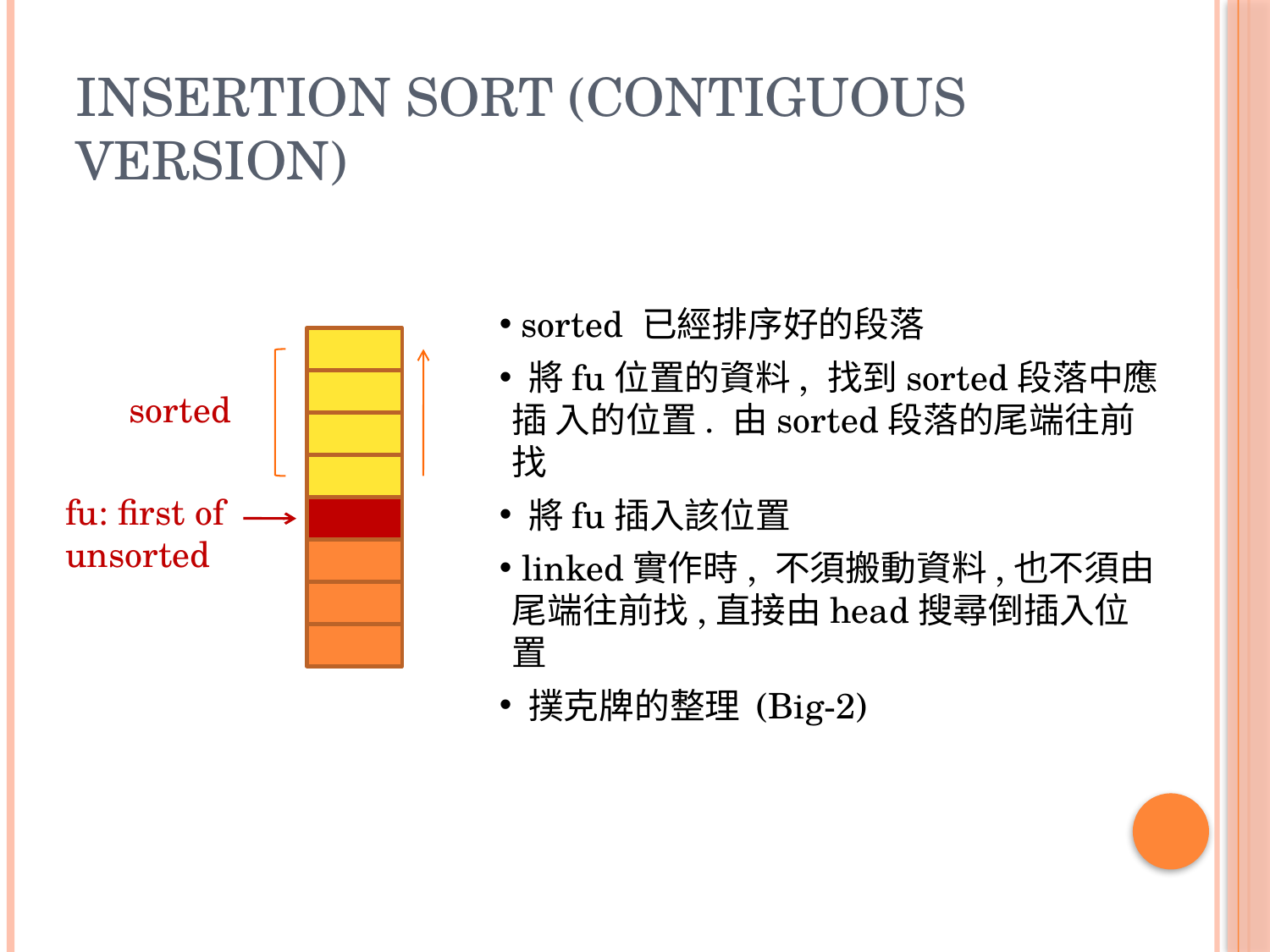

# Insertion Sort (Contiguous Version)
 sorted 已經排序好的段落
 將fu位置的資料, 找到sorted段落中應插 入的位置. 由sorted段落的尾端往前找
 將fu插入該位置
 linked實作時, 不須搬動資料,也不須由尾端往前找,直接由head搜尋倒插入位置
 撲克牌的整理 (Big-2)

sorted

fu: first of unsorted